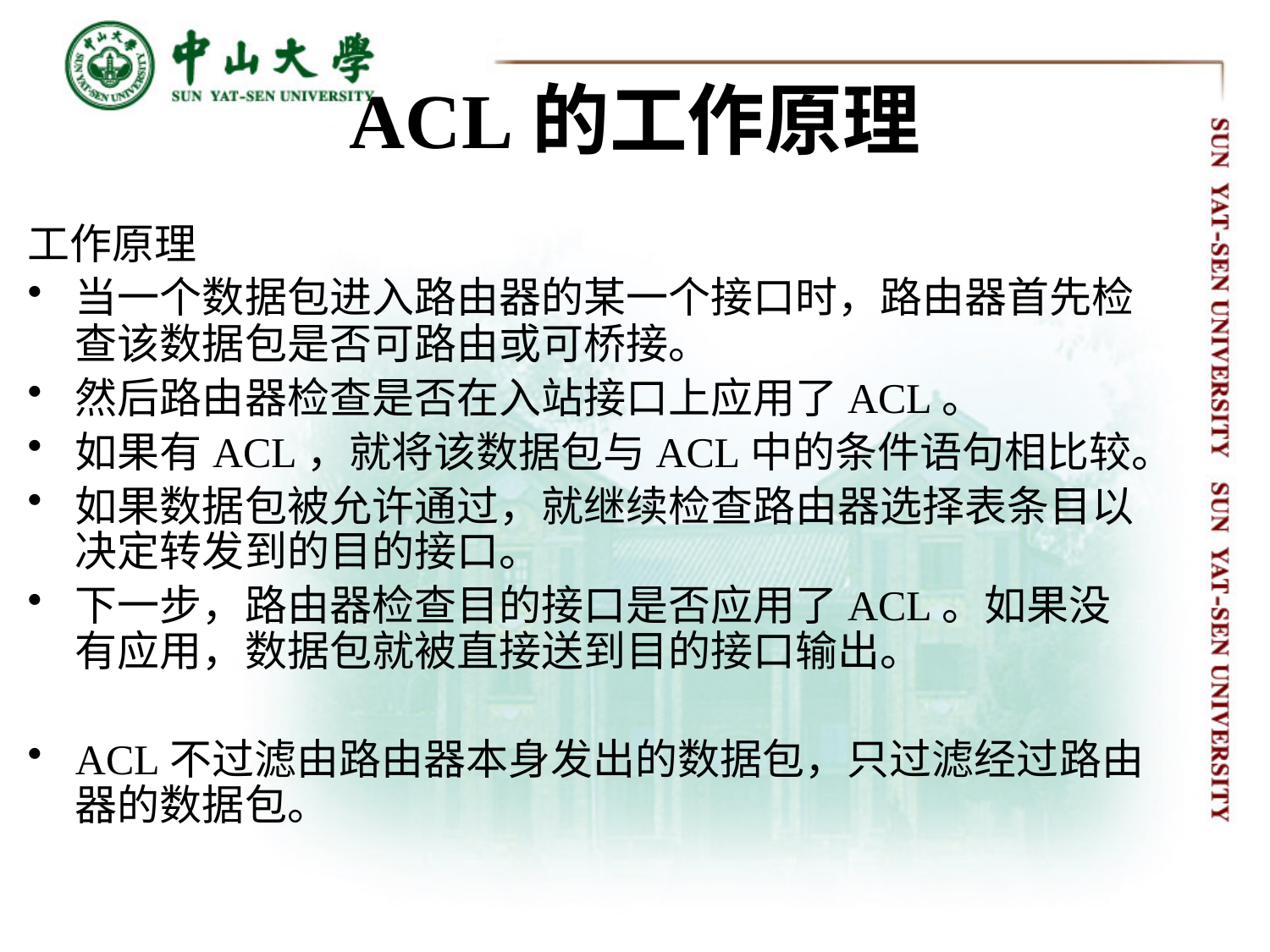

# ACL的工作原理
工作原理
当一个数据包进入路由器的某一个接口时，路由器首先检查该数据包是否可路由或可桥接。
然后路由器检查是否在入站接口上应用了ACL。
如果有ACL，就将该数据包与ACL中的条件语句相比较。
如果数据包被允许通过，就继续检查路由器选择表条目以决定转发到的目的接口。
下一步，路由器检查目的接口是否应用了ACL。如果没有应用，数据包就被直接送到目的接口输出。

ACL不过滤由路由器本身发出的数据包，只过滤经过路由器的数据包。